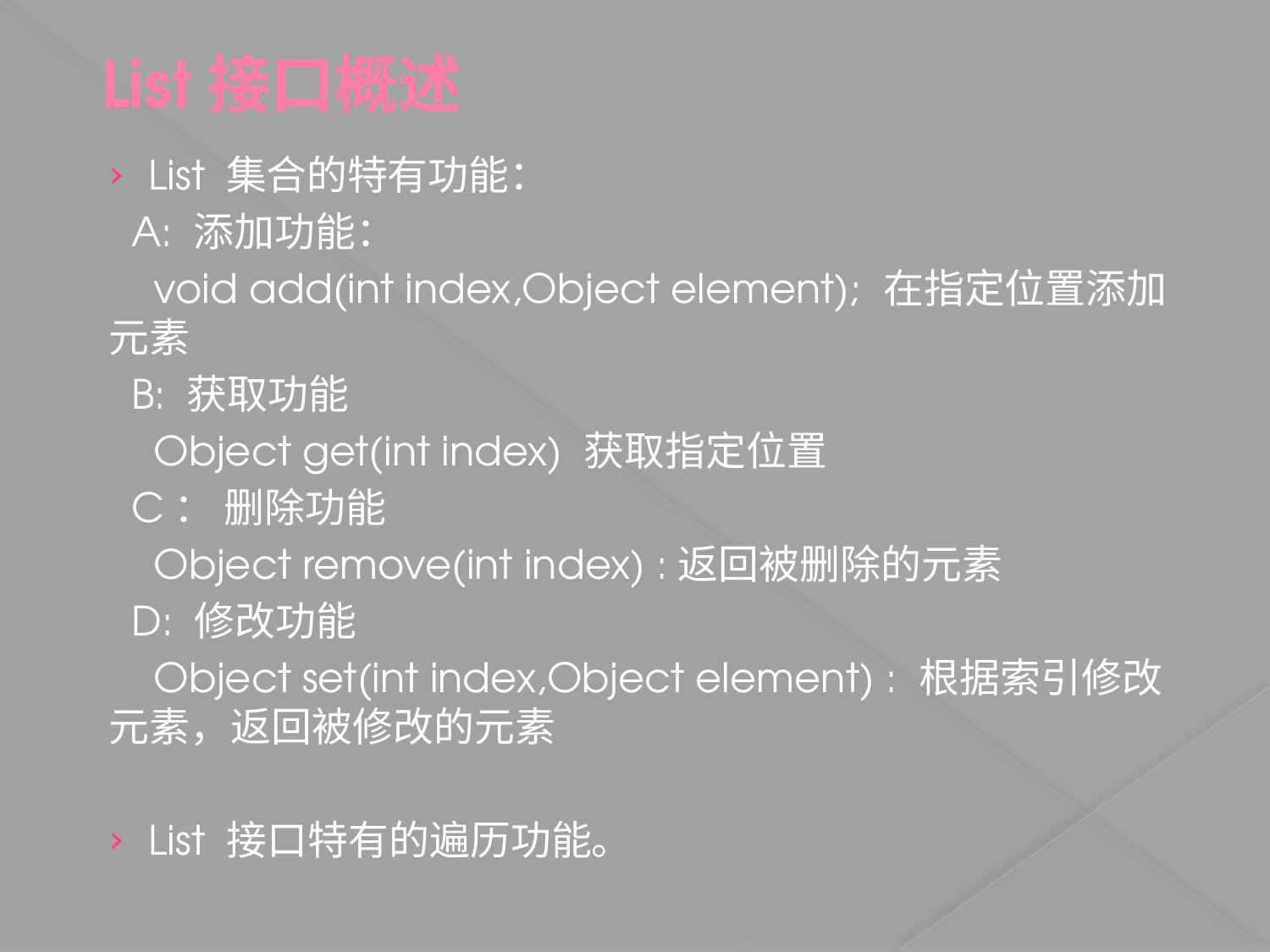

# List接口概述
List 集合的特有功能：
  A: 添加功能：
    void add(int index,Object element); 在指定位置添加元素
  B: 获取功能
    Object get(int index) 获取指定位置
  C： 删除功能
    Object remove(int index) :返回被删除的元素
  D: 修改功能
    Object set(int index,Object element) : 根据索引修改元素，返回被修改的元素

List 接口特有的遍历功能。